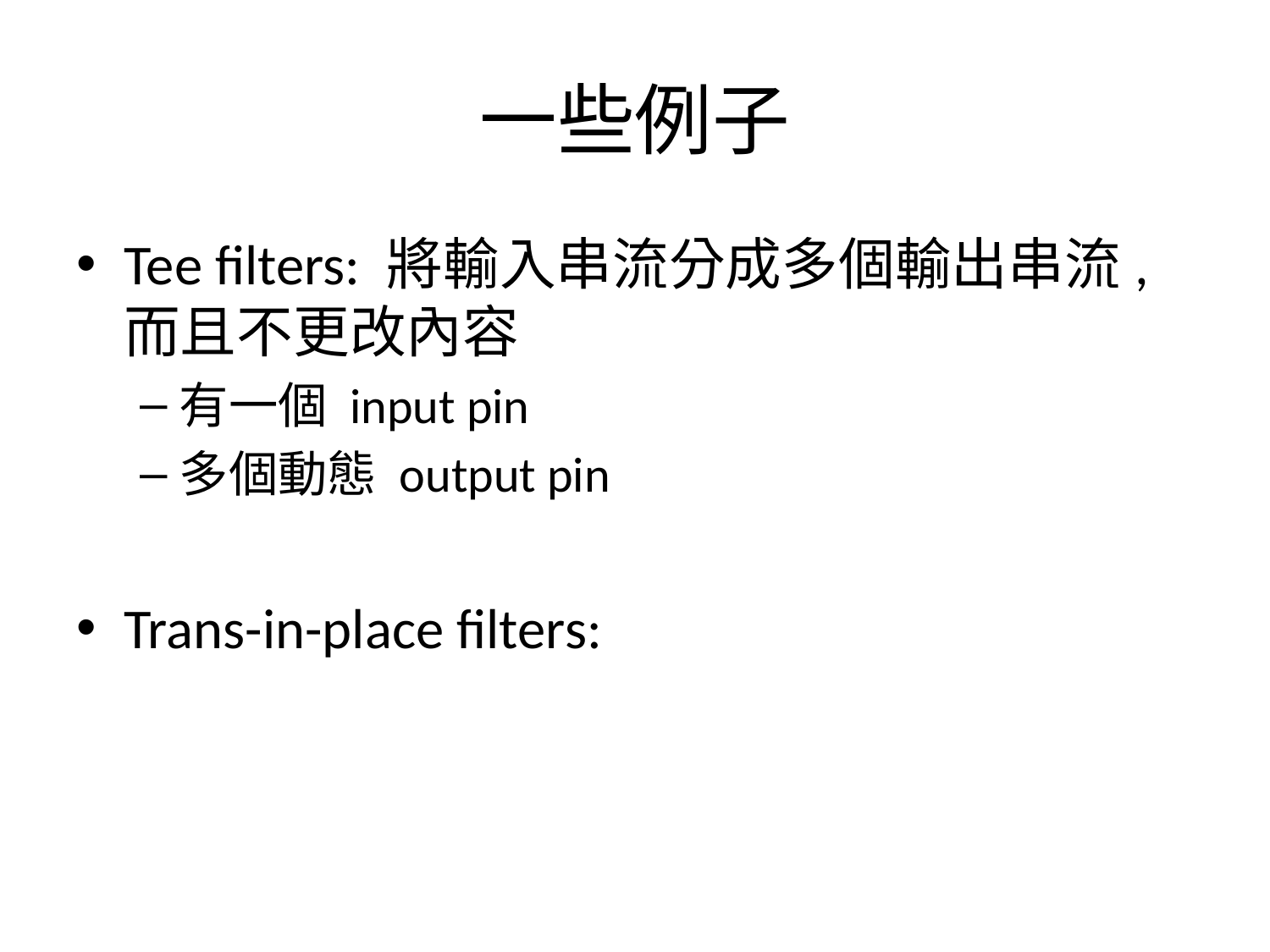

# 一些例子
Tee filters: 將輸入串流分成多個輸出串流, 而且不更改內容
有一個 input pin
多個動態 output pin

Trans-in-place filters: